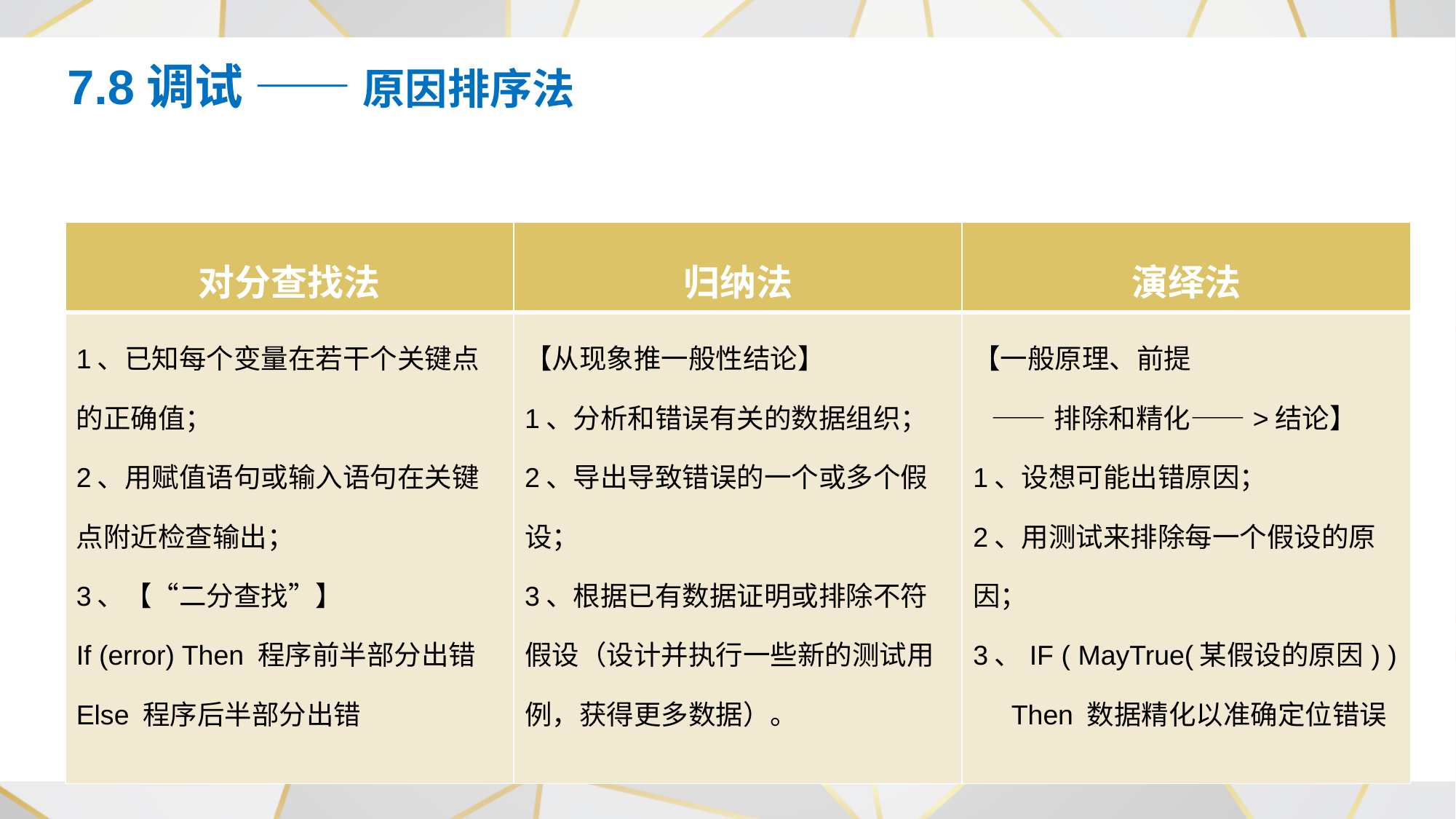

7.8调试 —— 原因排序法
| 对分查找法 | 归纳法 | 演绎法 |
| --- | --- | --- |
| 1、已知每个变量在若干个关键点的正确值； 2、用赋值语句或输入语句在关键点附近检查输出； 3、【“二分查找”】 If (error) Then 程序前半部分出错 Else 程序后半部分出错 | 【从现象推一般性结论】 1、分析和错误有关的数据组织； 2、导出导致错误的一个或多个假设； 3、根据已有数据证明或排除不符假设（设计并执行一些新的测试用例，获得更多数据）。 | 【一般原理、前提 ——排除和精化——>结论】 1、设想可能出错原因； 2、用测试来排除每一个假设的原因； 3、IF ( MayTrue(某假设的原因) ) Then 数据精化以准确定位错误 |